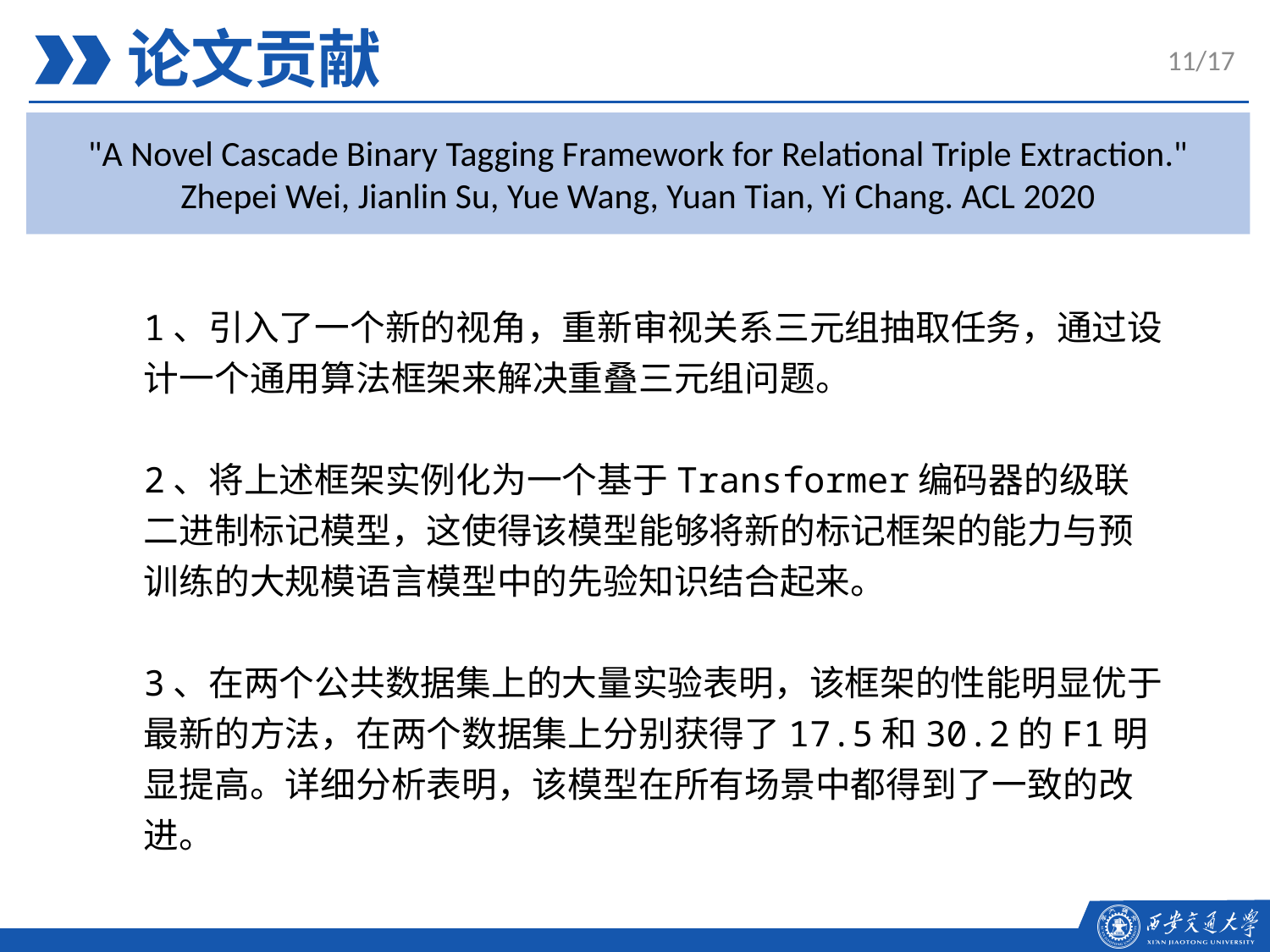

论文贡献
11/17
"A Novel Cascade Binary Tagging Framework for Relational Triple Extraction." Zhepei Wei, Jianlin Su, Yue Wang, Yuan Tian, Yi Chang. ACL 2020
1、引入了一个新的视角，重新审视关系三元组抽取任务，通过设计一个通用算法框架来解决重叠三元组问题。

2、将上述框架实例化为一个基于Transformer编码器的级联二进制标记模型，这使得该模型能够将新的标记框架的能力与预训练的大规模语言模型中的先验知识结合起来。

3、在两个公共数据集上的大量实验表明，该框架的性能明显优于最新的方法，在两个数据集上分别获得了17.5和30.2的F1明显提高。详细分析表明，该模型在所有场景中都得到了一致的改进。